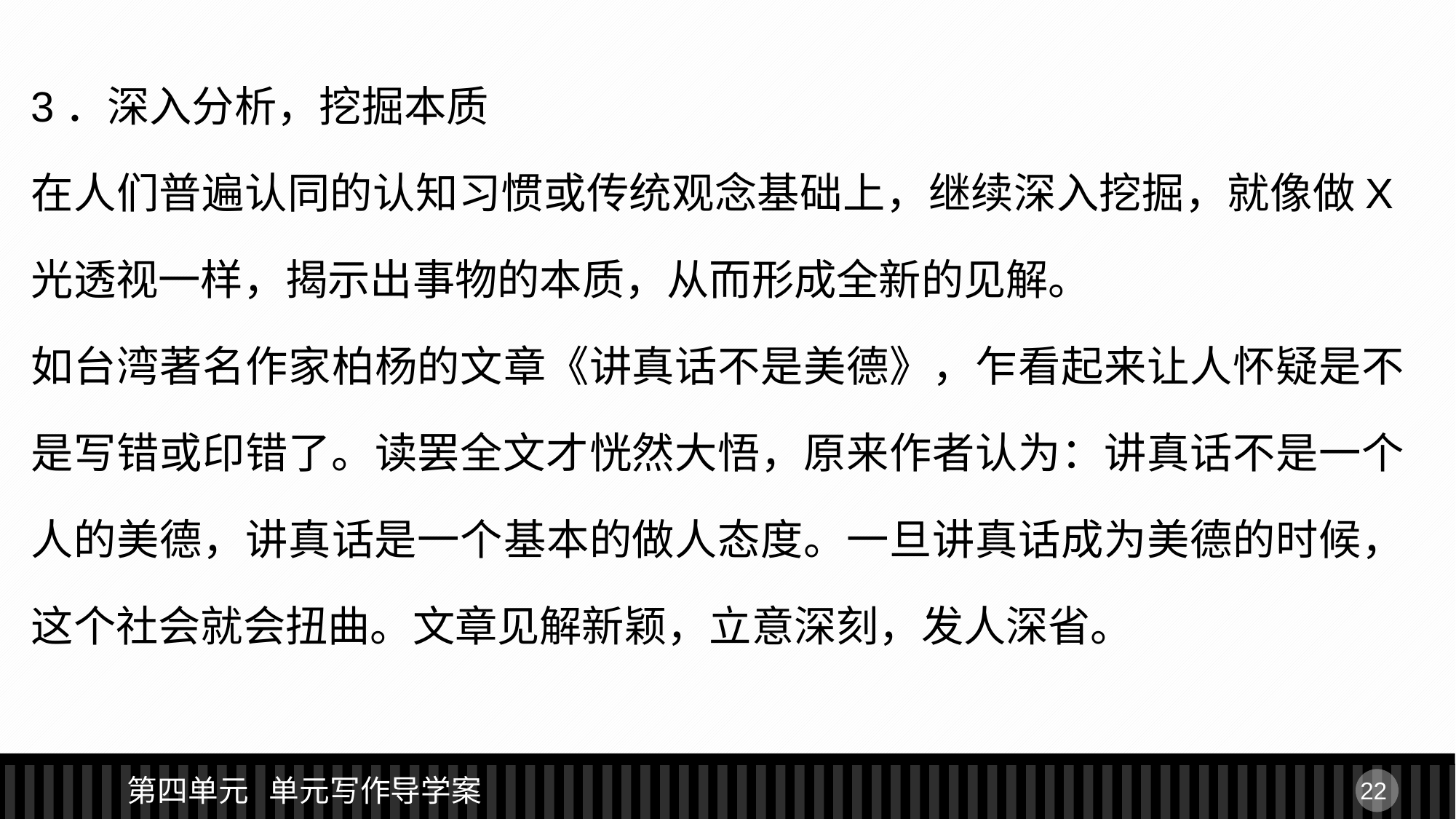

3．深入分析，挖掘本质
在人们普遍认同的认知习惯或传统观念基础上，继续深入挖掘，就像做X光透视一样，揭示出事物的本质，从而形成全新的见解。
如台湾著名作家柏杨的文章《讲真话不是美德》，乍看起来让人怀疑是不是写错或印错了。读罢全文才恍然大悟，原来作者认为：讲真话不是一个人的美德，讲真话是一个基本的做人态度。一旦讲真话成为美德的时候，这个社会就会扭曲。文章见解新颖，立意深刻，发人深省。